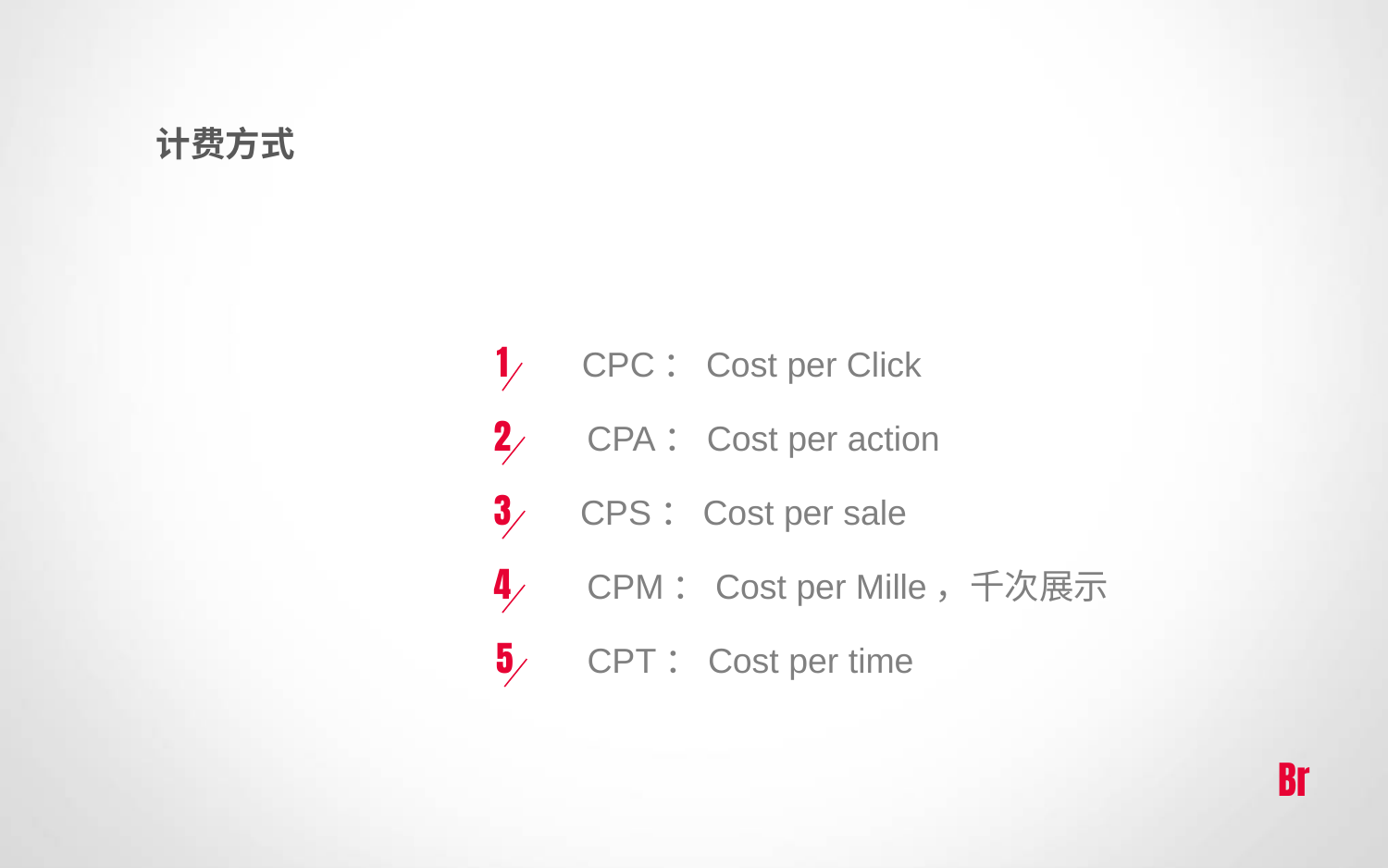

计费方式
1
CPC：Cost per Click
2
CPA：Cost per action
3
CPS：Cost per sale
4
CPM：Cost per Mille，千次展示
5
CPT：Cost per time